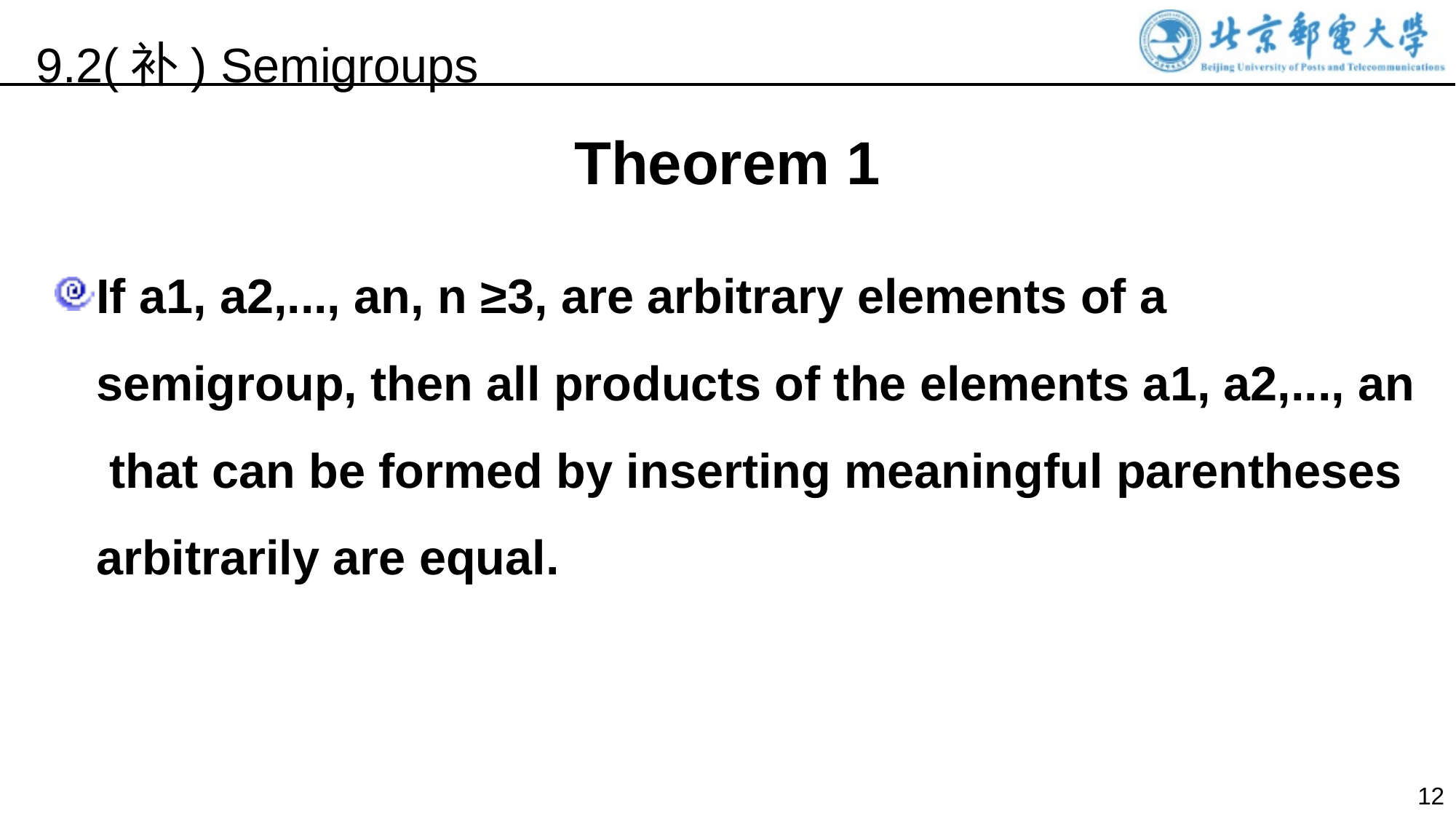

9.2(补) Semigroups
Theorem 1
If a1, a2,..., an, n ≥3, are arbitrary elements of a semigroup, then all products of the elements a1, a2,..., an  that can be formed by inserting meaningful parentheses arbitrarily are equal.